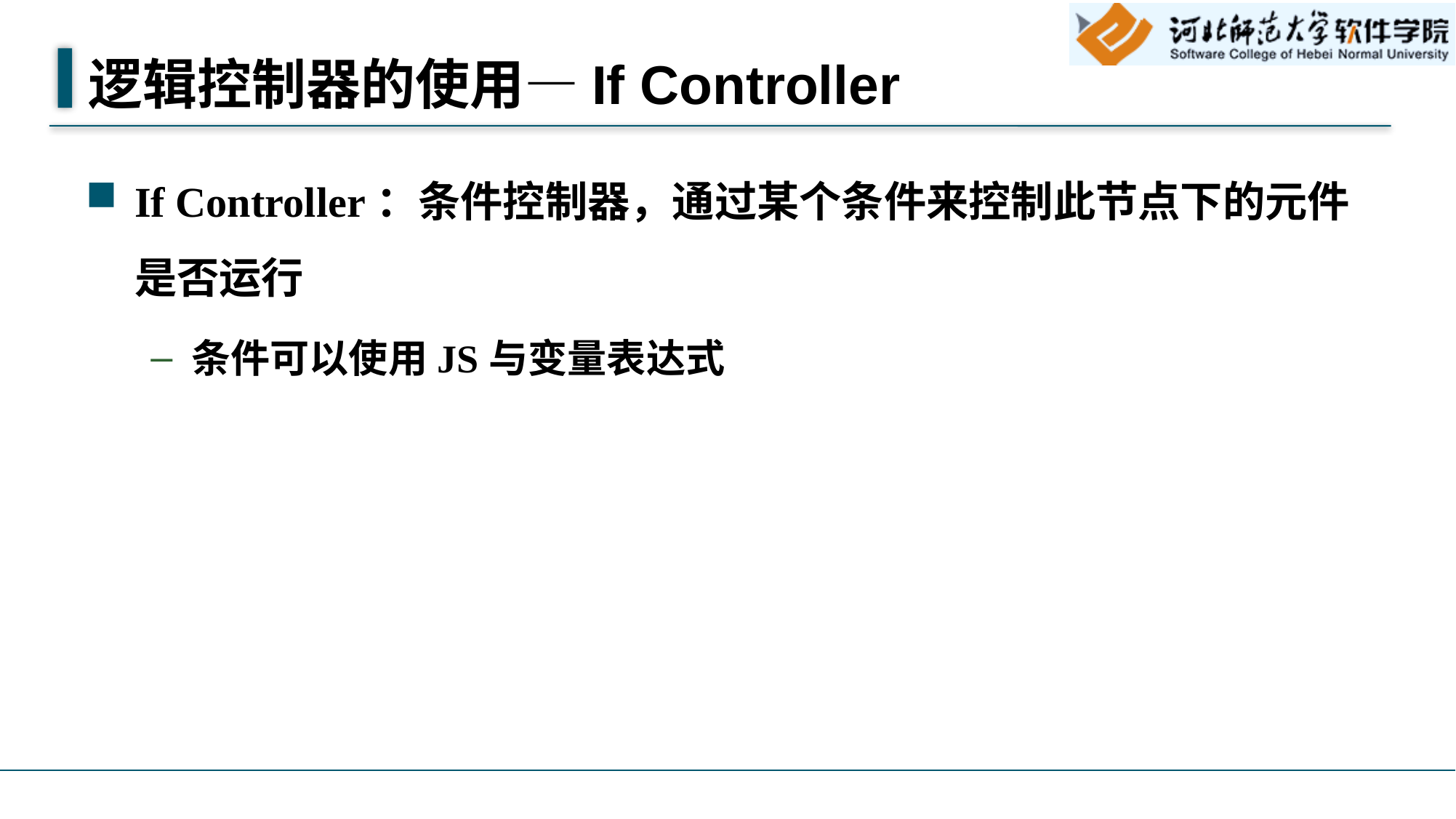

# 逻辑控制器的使用—If Controller
If Controller：条件控制器，通过某个条件来控制此节点下的元件是否运行
条件可以使用JS与变量表达式